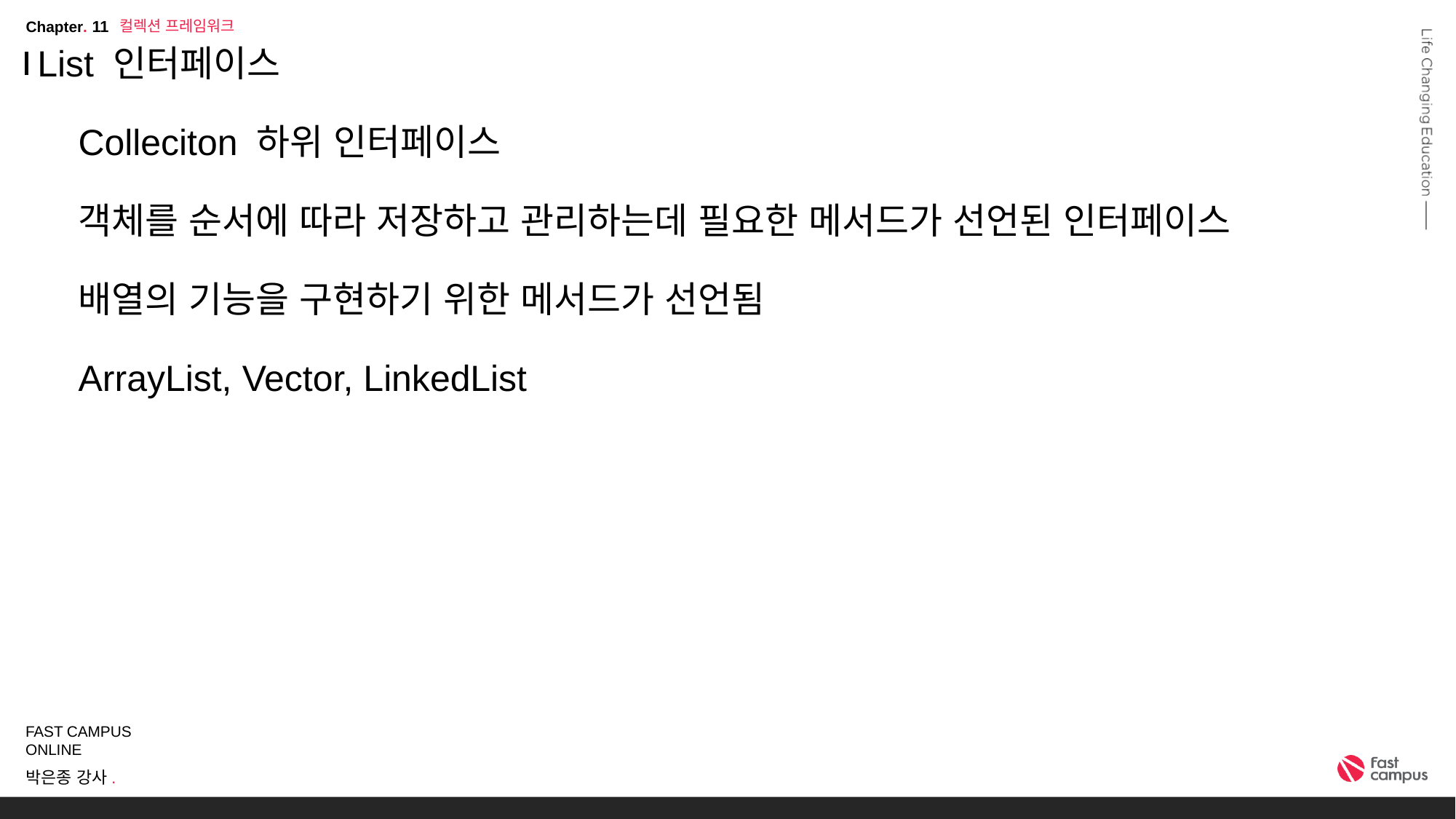

컬렉션 프레임워크
11
# List 인터페이스 Colleciton 하위 인터페이스 객체를 순서에 따라 저장하고 관리하는데 필요한 메서드가 선언된 인터페이스 배열의 기능을 구현하기 위한 메서드가 선언됨 ArrayList, Vector, LinkedList